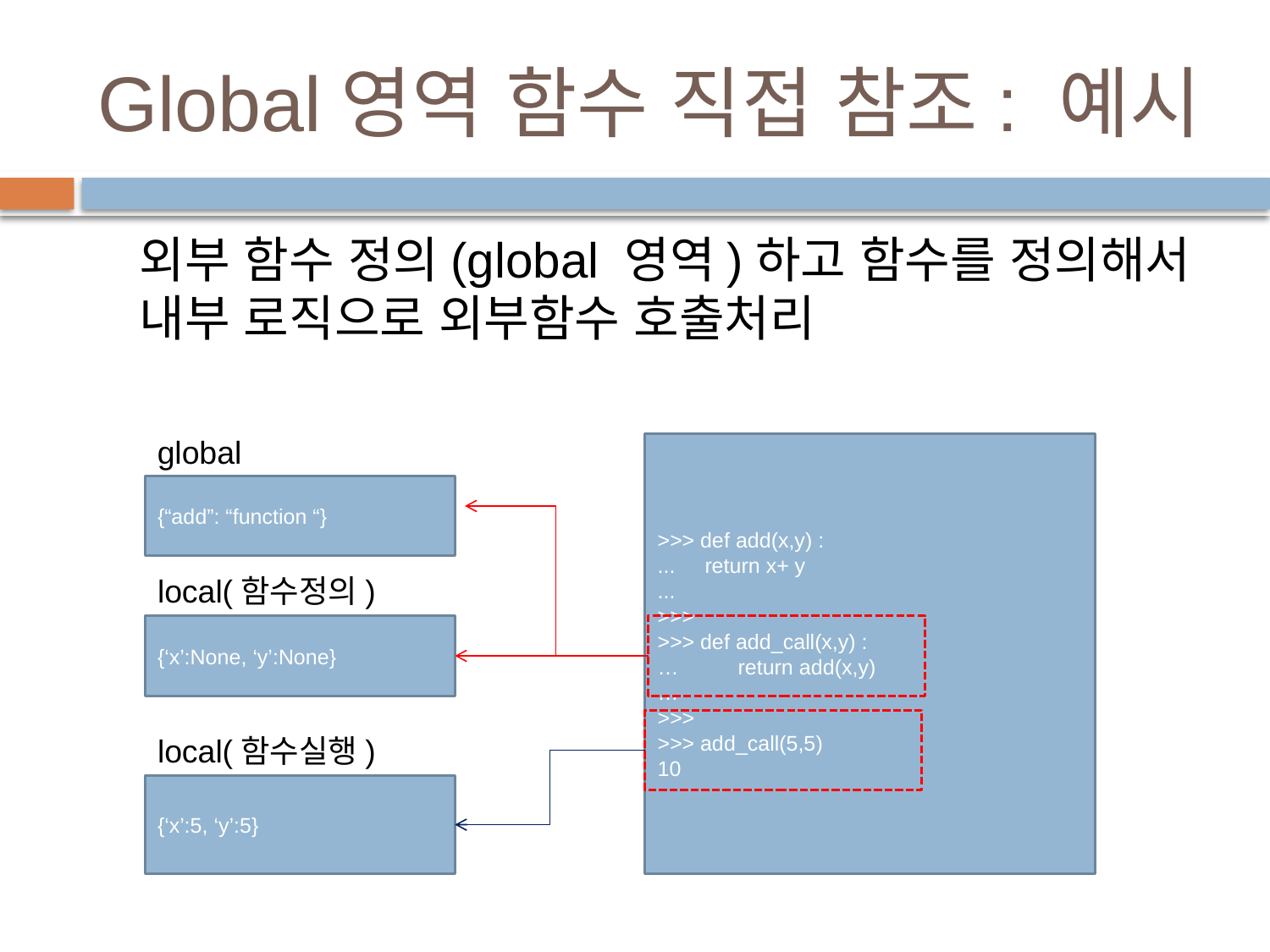

# Global영역 함수 직접 참조: 예시
외부 함수 정의(global 영역)하고 함수를 정의해서 내부 로직으로 외부함수 호출처리
global
>>> def add(x,y) :
...     return x+ y
...
>>>
>>> def add_call(x,y) :
…          return add(x,y)
…
>>>
>>> add_call(5,5)
10
{“add”: “function “}
local(함수정의)
{‘x’:None, ‘y’:None}

local(함수실행)
{‘x’:5, ‘y’:5}